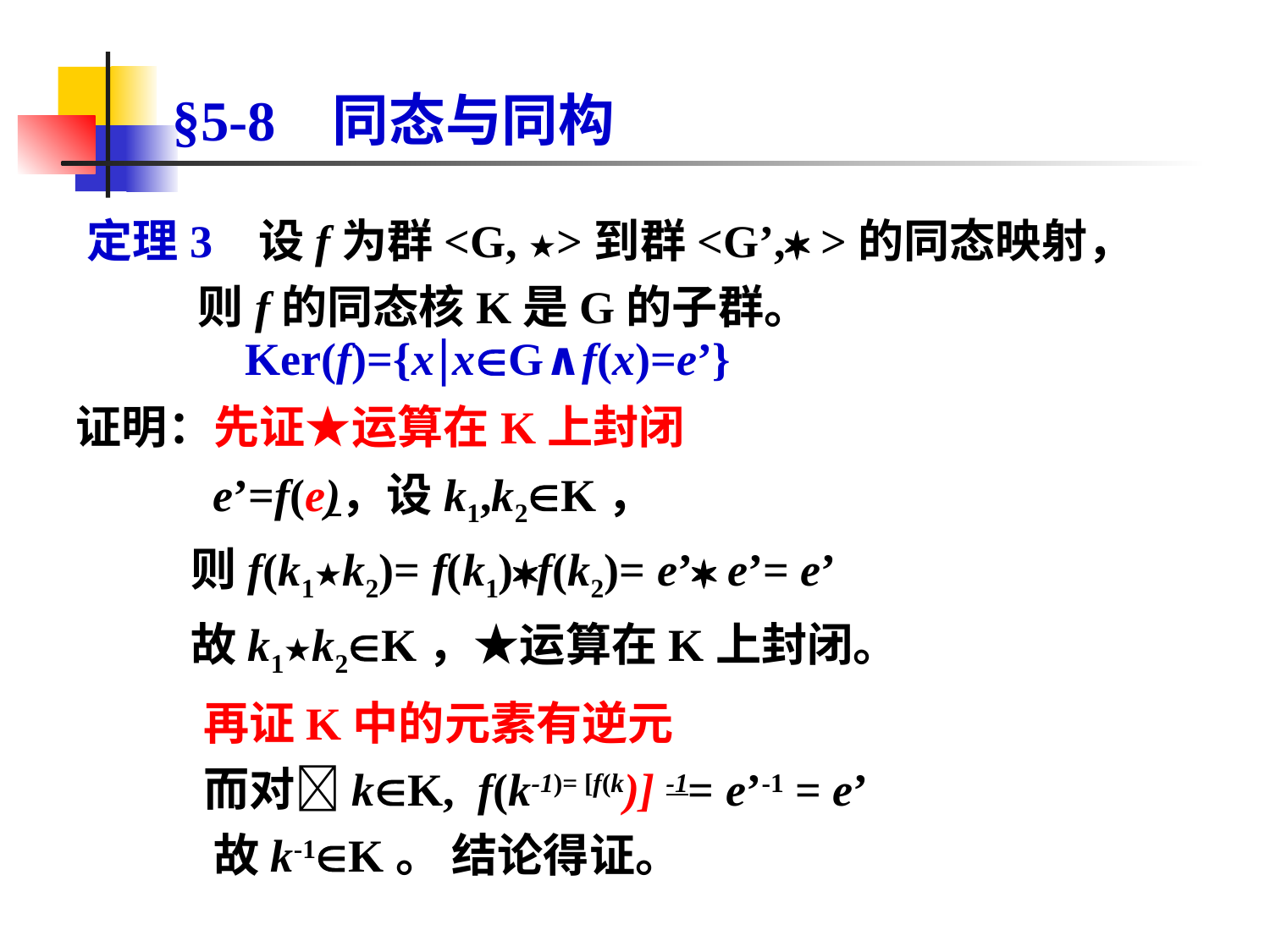

# §5-8   同态与同构
 定理3   设f为群<G, ★>到群<G’,∗ >的同态映射， 则f的同态核K是G的子群。
Ker(f)={x|x∈G∧f(x)=e’}
证明：先证★运算在K上封闭
            e’=f(e)，设k1,k2∈K，
          则f(k1★k2)= f(k1)∗f(k2)= e’∗ e’= e’
          故k1★k2∈K，★运算在K上封闭。
 再证K中的元素有逆元
 而对∀k∈K,  f(k-1)= [f(k)] -1= e’-1 = e’
  故k-1∈K。 结论得证。
22